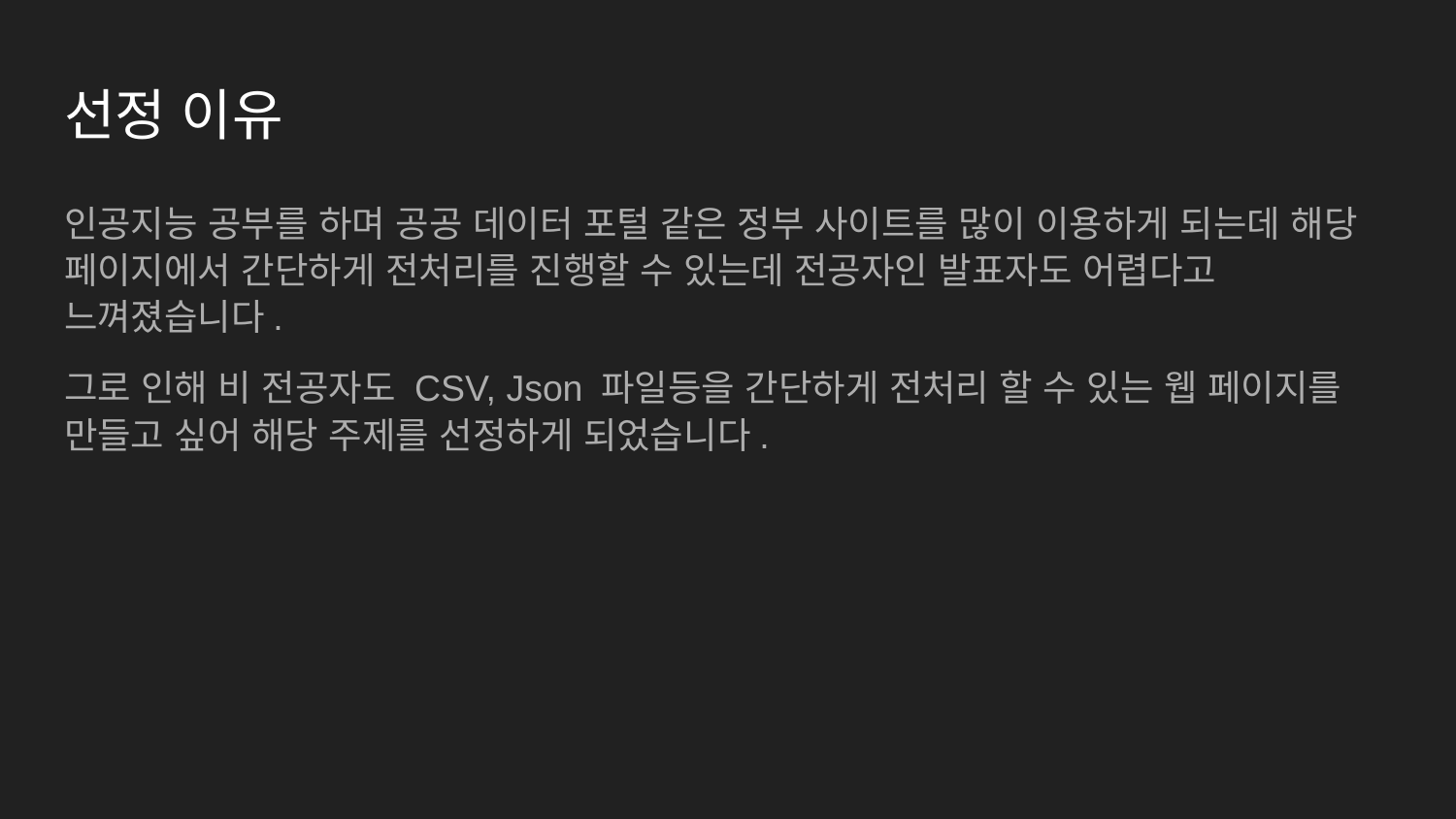

# 선정 이유

인공지능 공부를 하며 공공 데이터 포털 같은 정부 사이트를 많이 이용하게 되는데 해당 페이지에서 간단하게 전처리를 진행할 수 있는데 전공자인 발표자도 어렵다고 느껴졌습니다.
그로 인해 비 전공자도 CSV, Json 파일등을 간단하게 전처리 할 수 있는 웹 페이지를 만들고 싶어 해당 주제를 선정하게 되었습니다.